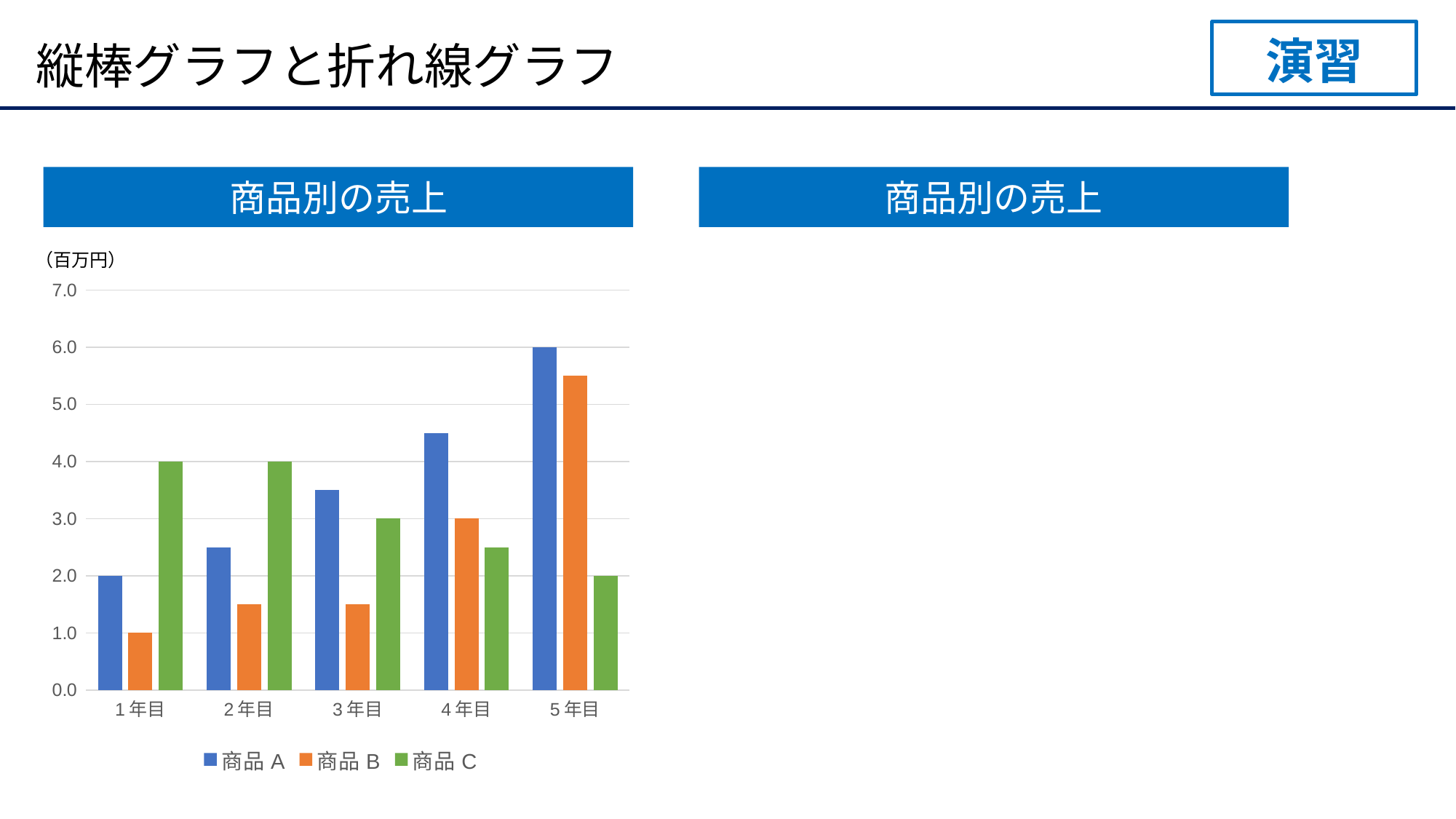

演習
# 縦棒グラフと折れ線グラフ
商品別の売上
商品別の売上
（百万円）

### Chart

| Category | 商品A | 商品B | 商品C |
|---|---|---|---|
| 1年目 | 2.0 | 1.0 | 4.0 |
| 2年目 | 2.5 | 1.5 | 4.0 |
| 3年目 | 3.5 | 1.5 | 3.0 |
| 4年目 | 4.5 | 3.0 | 2.5 |
| 5年目 | 6.0 | 5.5 | 2.0 |